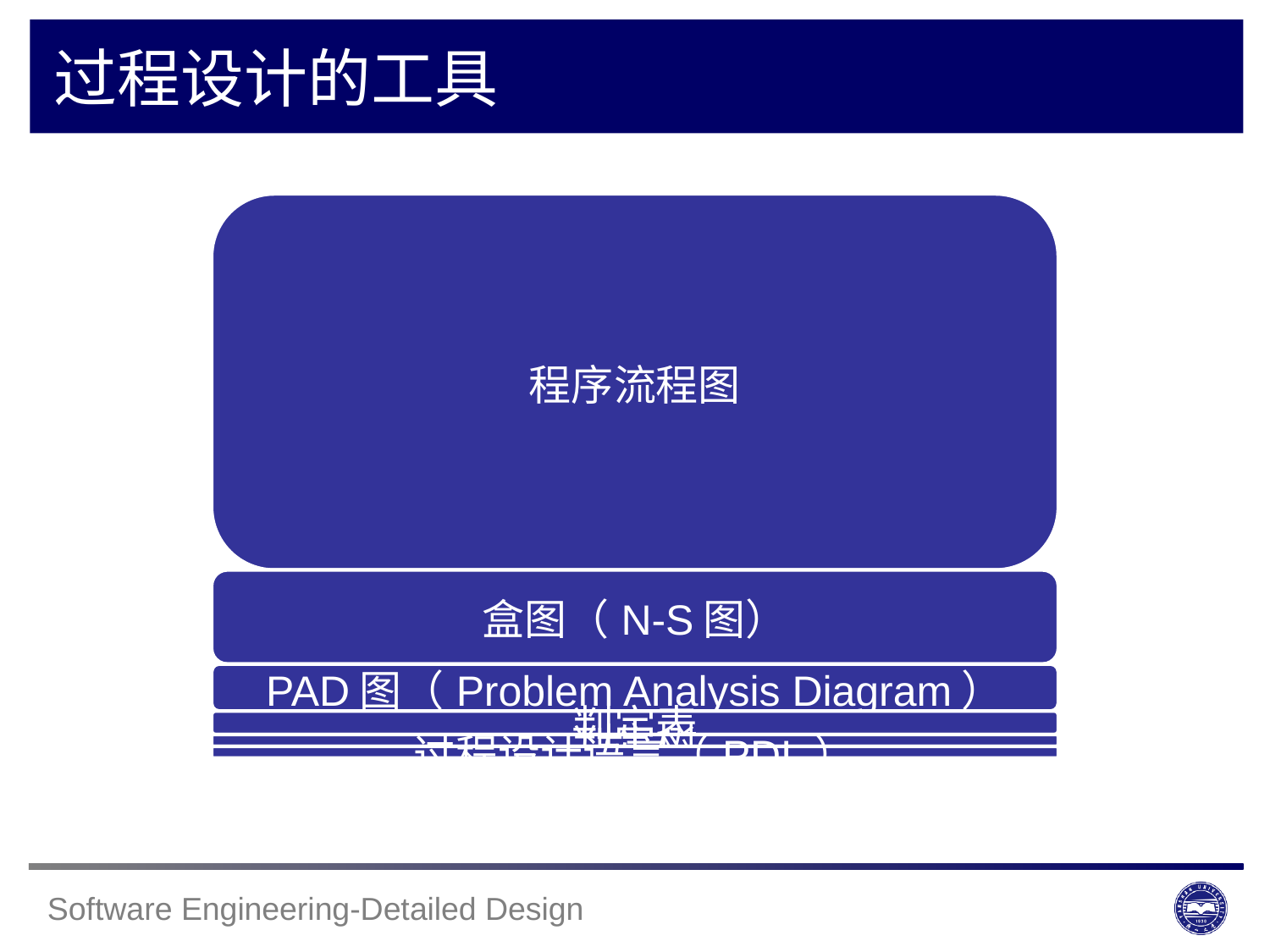

过程设计的工具
程序流程图
盒图（N-S图）
PAD图（Problem Analysis Diagram）
判定表
判定树